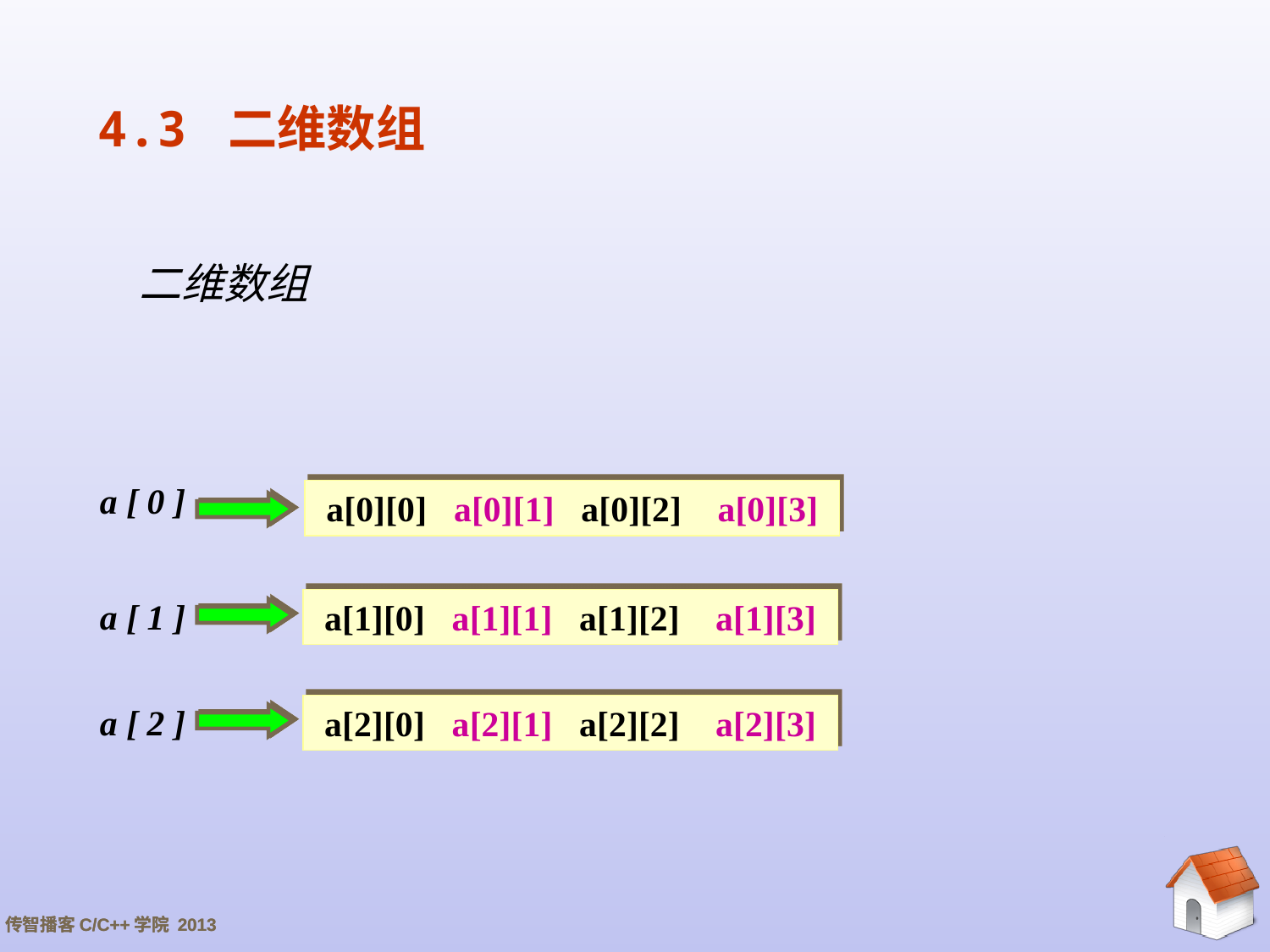

# 4.3 二维数组
二维数组
a [ 0 ]
a [ 1 ]
a [ 2 ]
 a[0][0]   a[0][1]   a[0][2]    a[0][3]
 a[1][0]   a[1][1]   a[1][2]    a[1][3]
 a[2][0]   a[2][1]   a[2][2]    a[2][3]